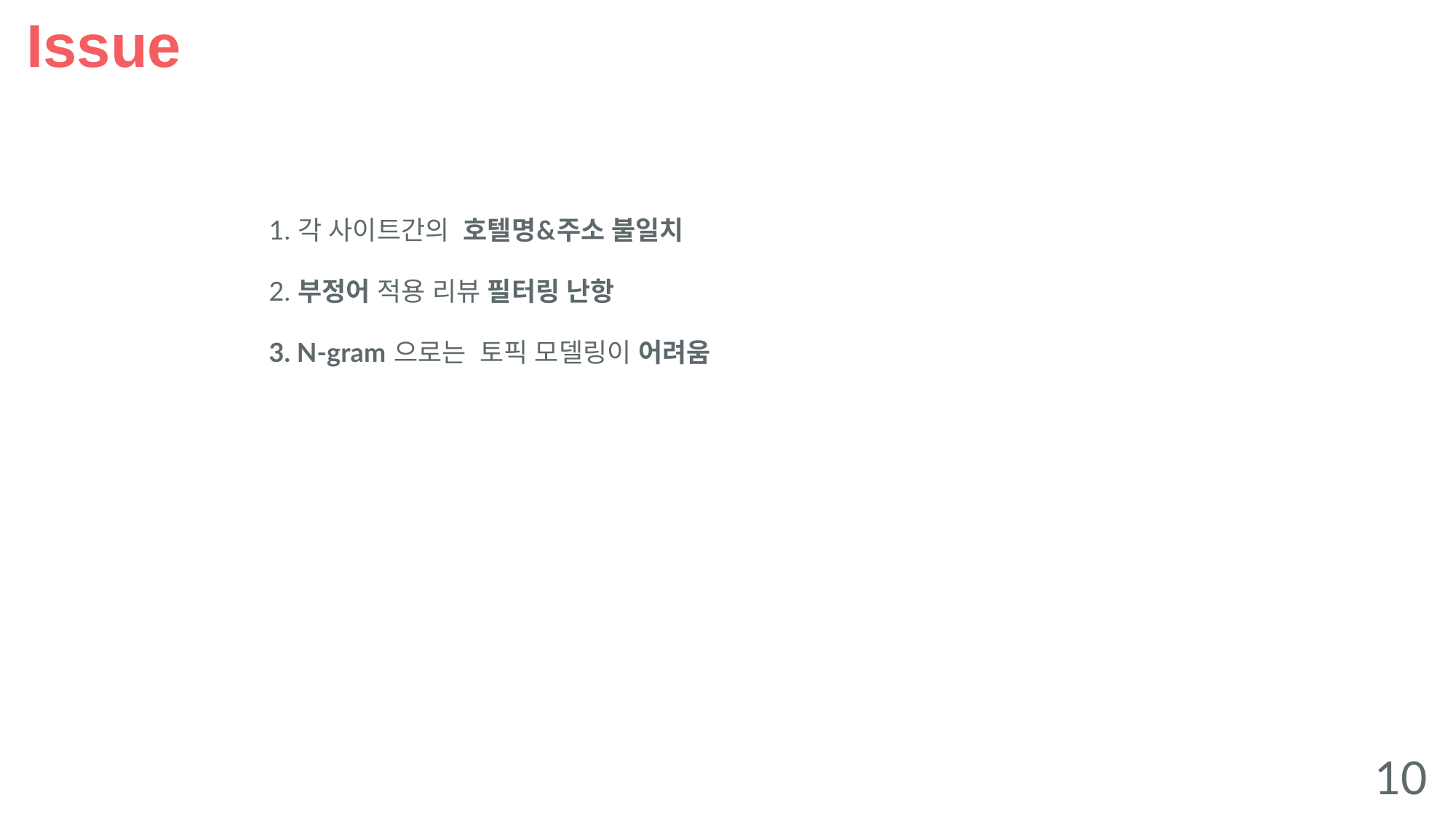

# Issue
1. 각 사이트간의  호텔명&주소 불일치

2. 부정어 적용 리뷰 필터링 난항

3. N-gram 으로는  토픽 모델링이 어려움

10